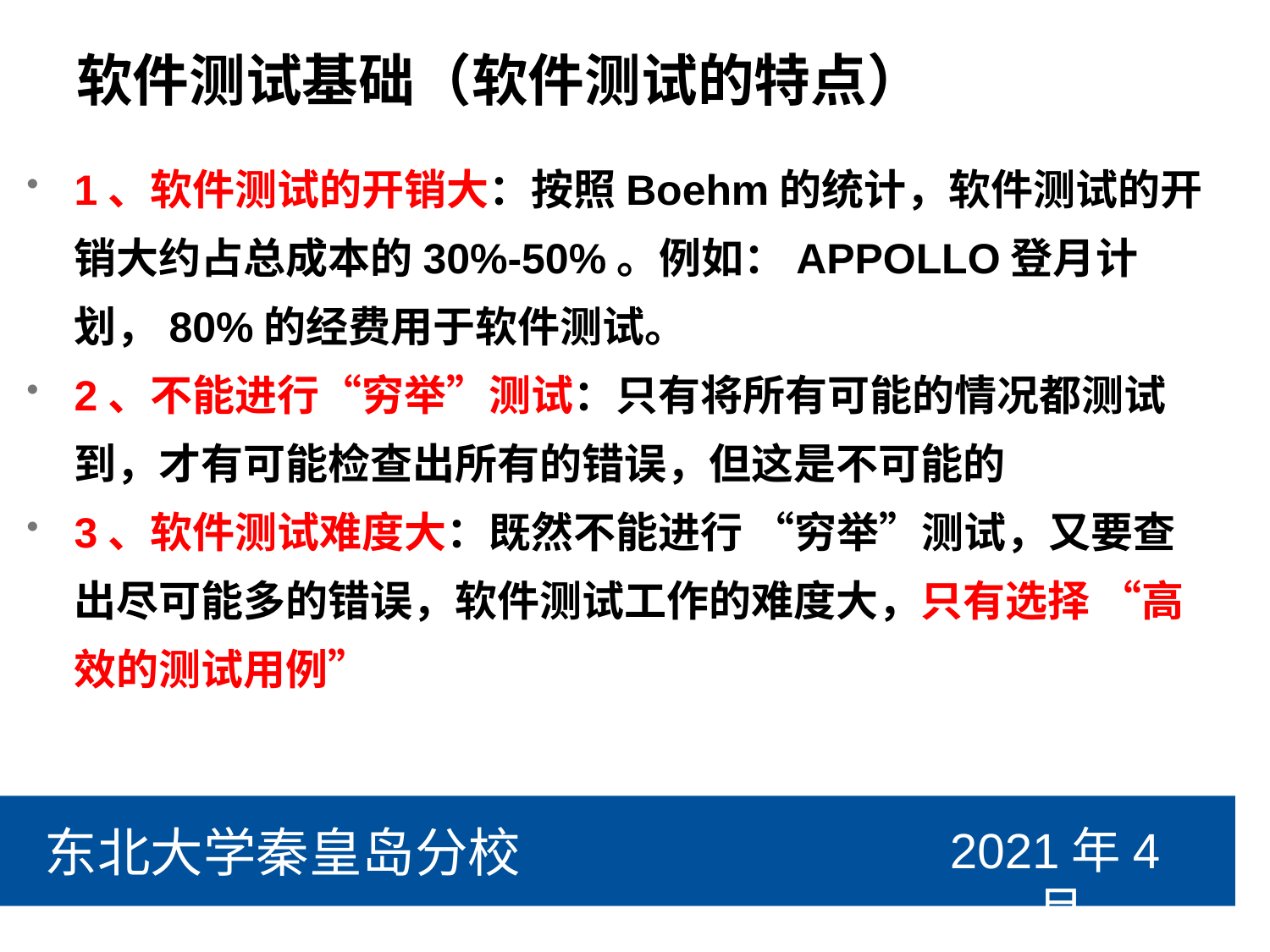

# 软件测试基础（软件测试的特点）
1、软件测试的开销大：按照Boehm的统计，软件测试的开销大约占总成本的30%-50%。例如：APPOLLO登月计划，80%的经费用于软件测试。
2、不能进行“穷举”测试：只有将所有可能的情况都测试到，才有可能检查出所有的错误，但这是不可能的
3、软件测试难度大：既然不能进行 “穷举”测试，又要查出尽可能多的错误，软件测试工作的难度大，只有选择 “高效的测试用例”